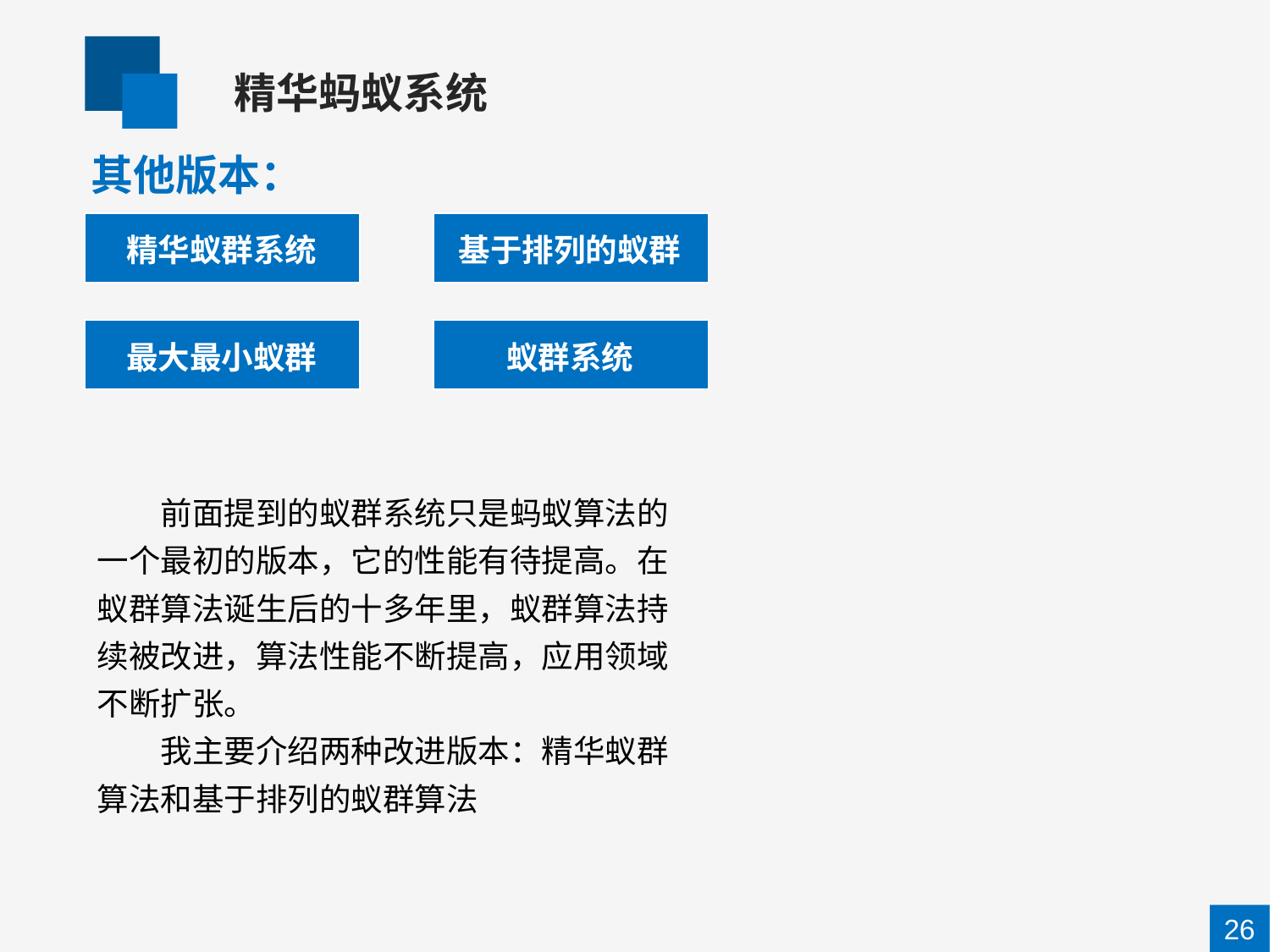

精华蚂蚁系统
其他版本：

精华蚁群系统

基于排列的蚁群

最大最小蚁群

蚁群系统
前面提到的蚁群系统只是蚂蚁算法的一个最初的版本，它的性能有待提高。在蚁群算法诞生后的十多年里，蚁群算法持续被改进，算法性能不断提高，应用领域不断扩张。
我主要介绍两种改进版本：精华蚁群算法和基于排列的蚁群算法
26